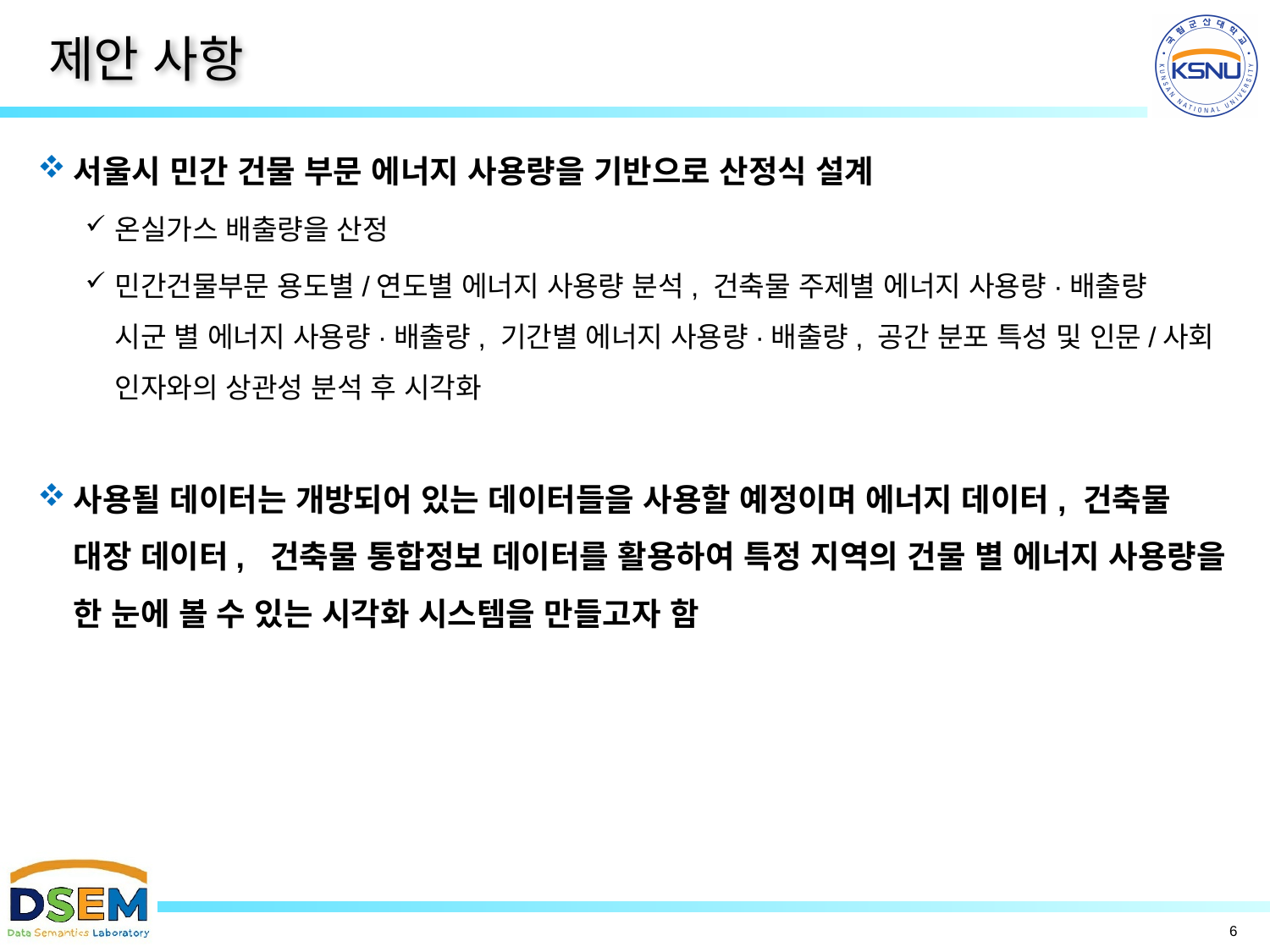

# 제안 사항
서울시 민간 건물 부문 에너지 사용량을 기반으로 산정식 설계
온실가스 배출량을 산정
민간건물부문 용도별/연도별 에너지 사용량 분석, 건축물 주제별 에너지 사용량·배출량
시군 별 에너지 사용량·배출량, 기간별 에너지 사용량·배출량, 공간 분포 특성 및 인문/사회 인자와의 상관성 분석 후 시각화
사용될 데이터는 개방되어 있는 데이터들을 사용할 예정이며 에너지 데이터, 건축물 대장 데이터,  건축물 통합정보 데이터를 활용하여 특정 지역의 건물 별 에너지 사용량을 한 눈에 볼 수 있는 시각화 시스템을 만들고자 함

6